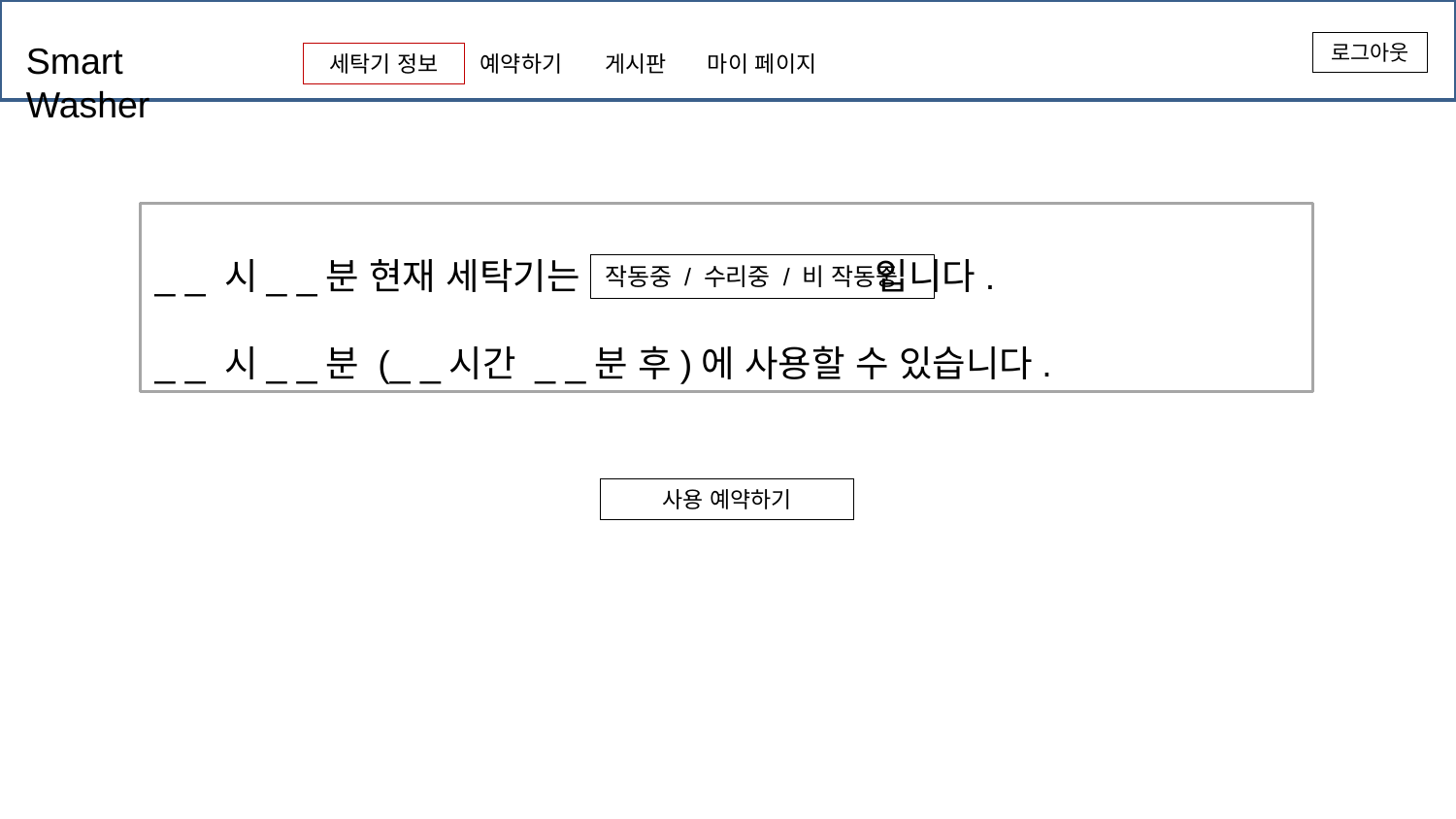

Smart Washer
로그아웃
세탁기 정보
예약하기
게시판
마이 페이지

_ _ 시_ _분 현재 세탁기는                             입니다.

_ _ 시_ _분 (_ _시간 _ _분 후)에 사용할 수 있습니다.
작동중 / 수리중 / 비 작동중
사용 예약하기